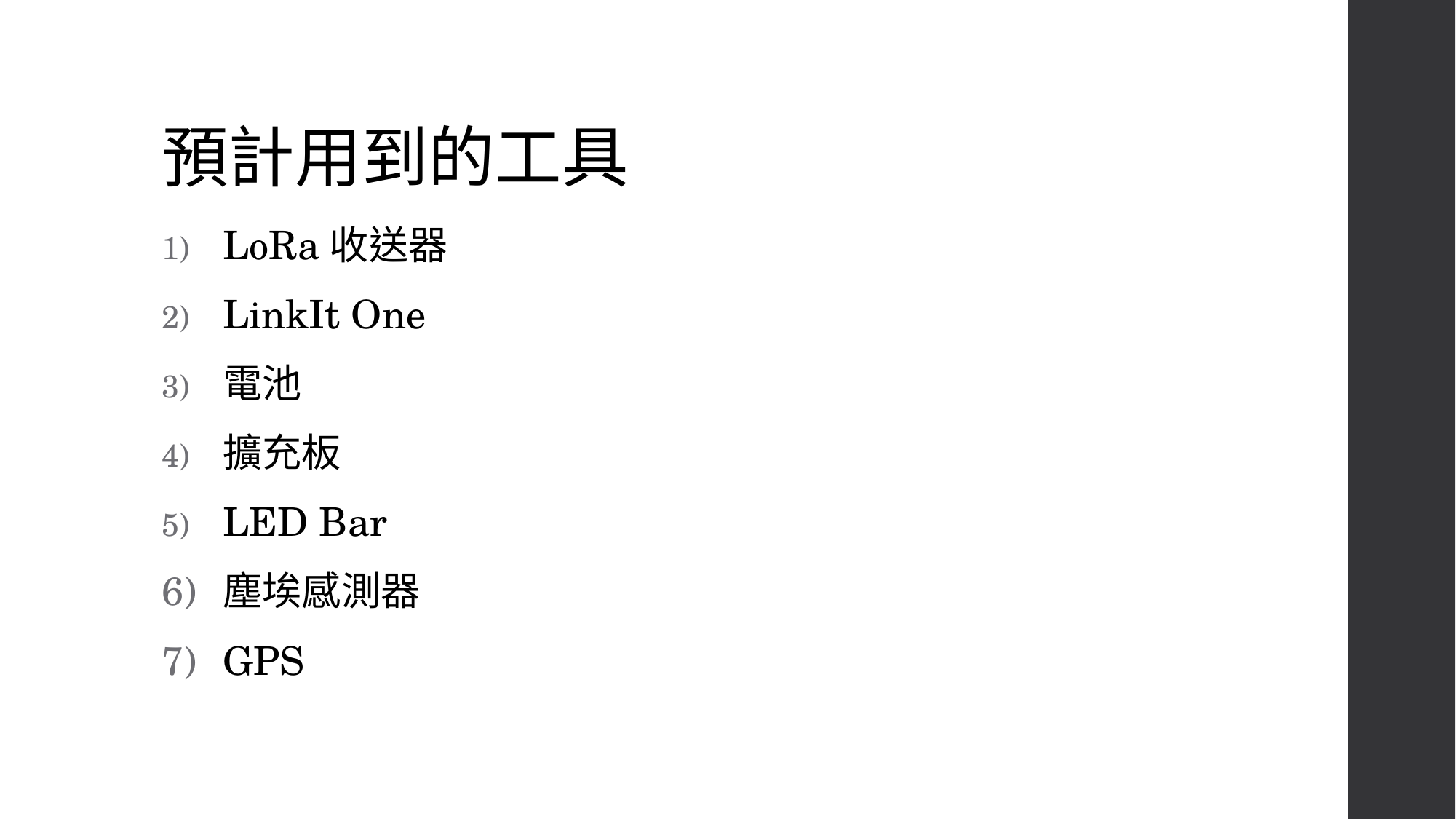

# 預計用到的工具
LoRa收送器
LinkIt One
電池
擴充板
LED Bar
塵埃感測器
GPS